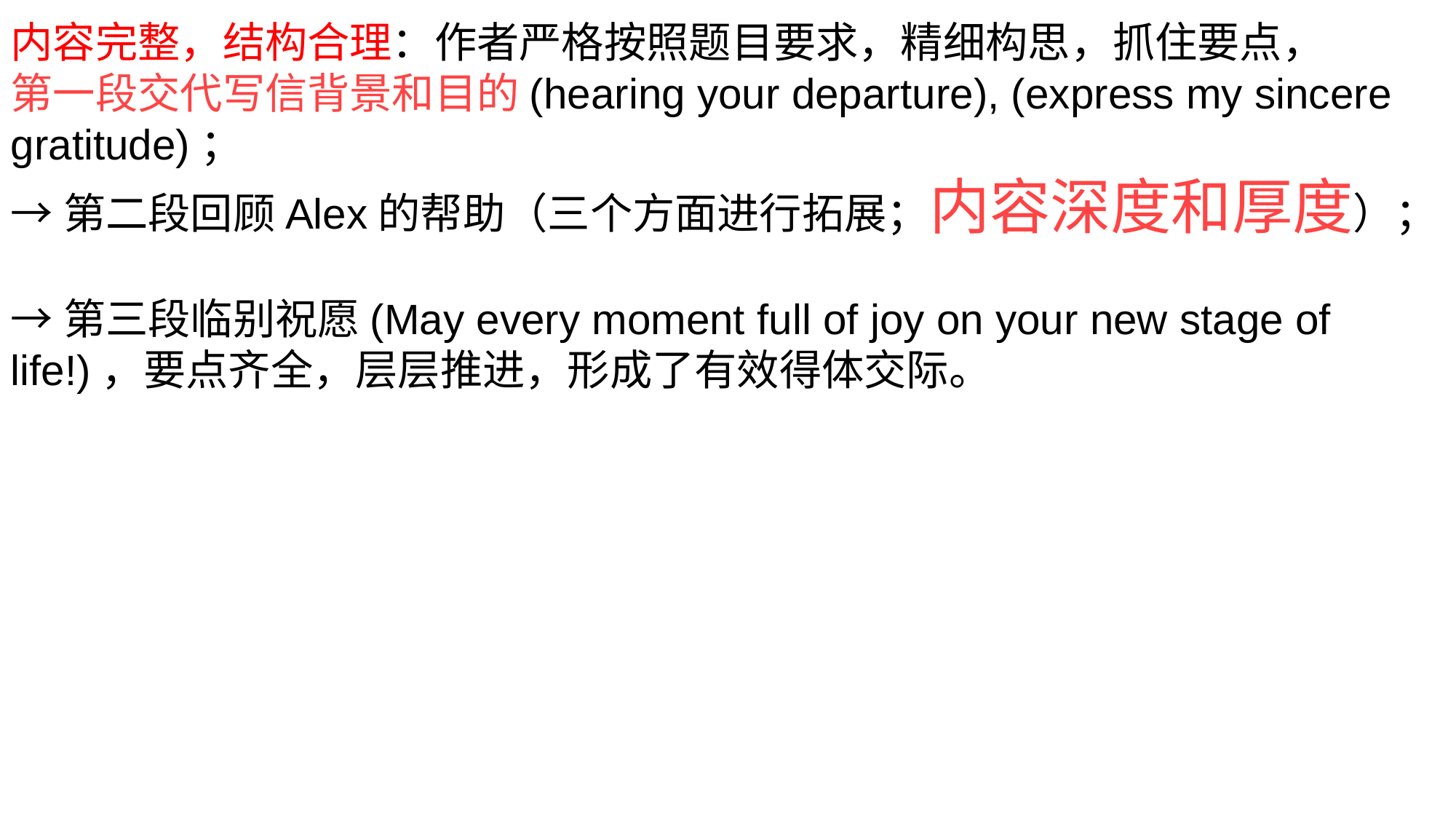

内容完整，结构合理：作者严格按照题目要求，精细构思，抓住要点，
第一段交代写信背景和目的(hearing your departure), (express my sincere gratitude)；
→第二段回顾Alex的帮助（三个方面进行拓展；内容深度和厚度）；

→第三段临别祝愿(May every moment full of joy on your new stage of life!)，要点齐全，层层推进，形成了有效得体交际。